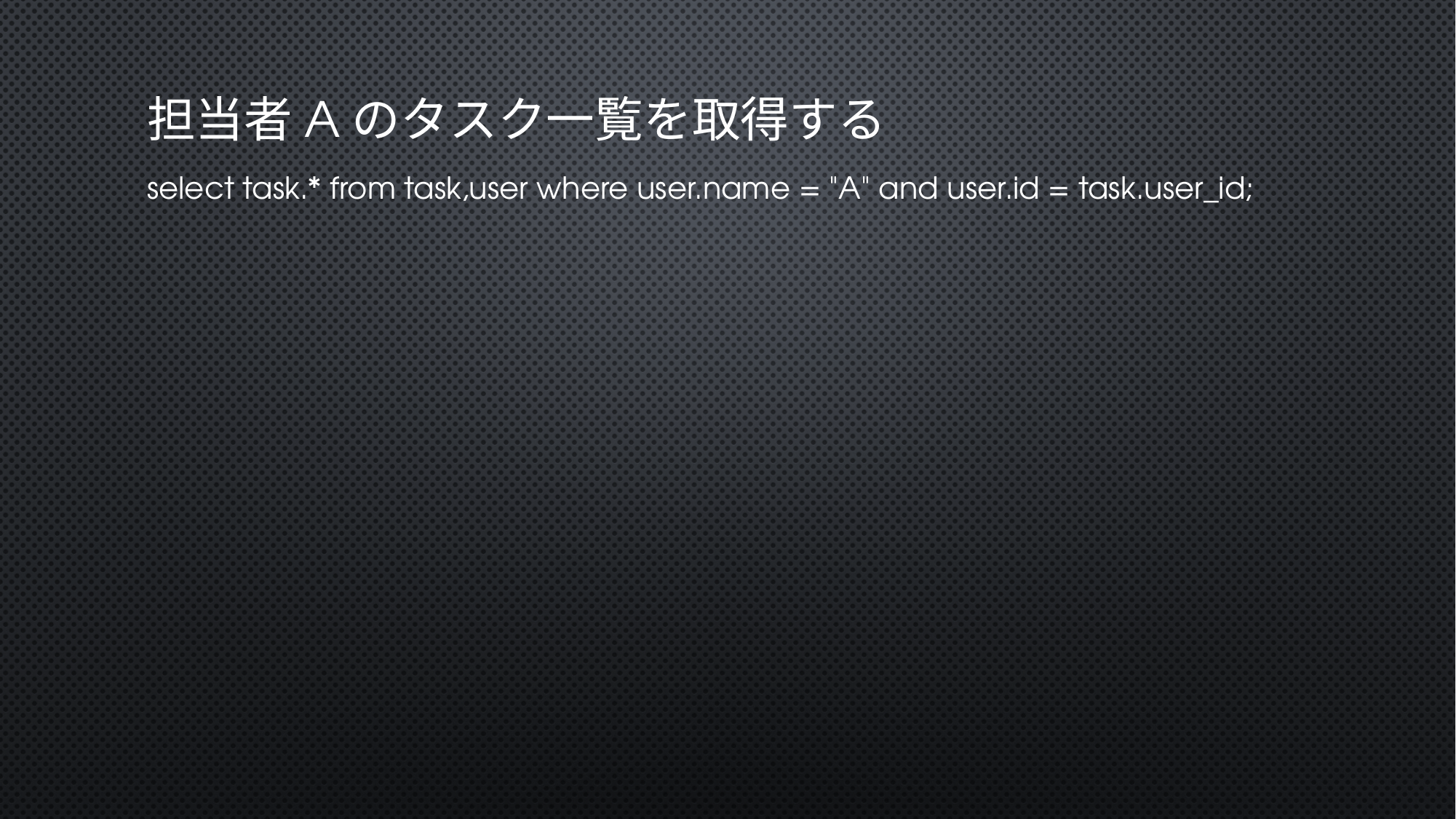

# 担当者Aのタスク一覧を取得する
select task.* from task,user where user.name = "A" and user.id = task.user_id;